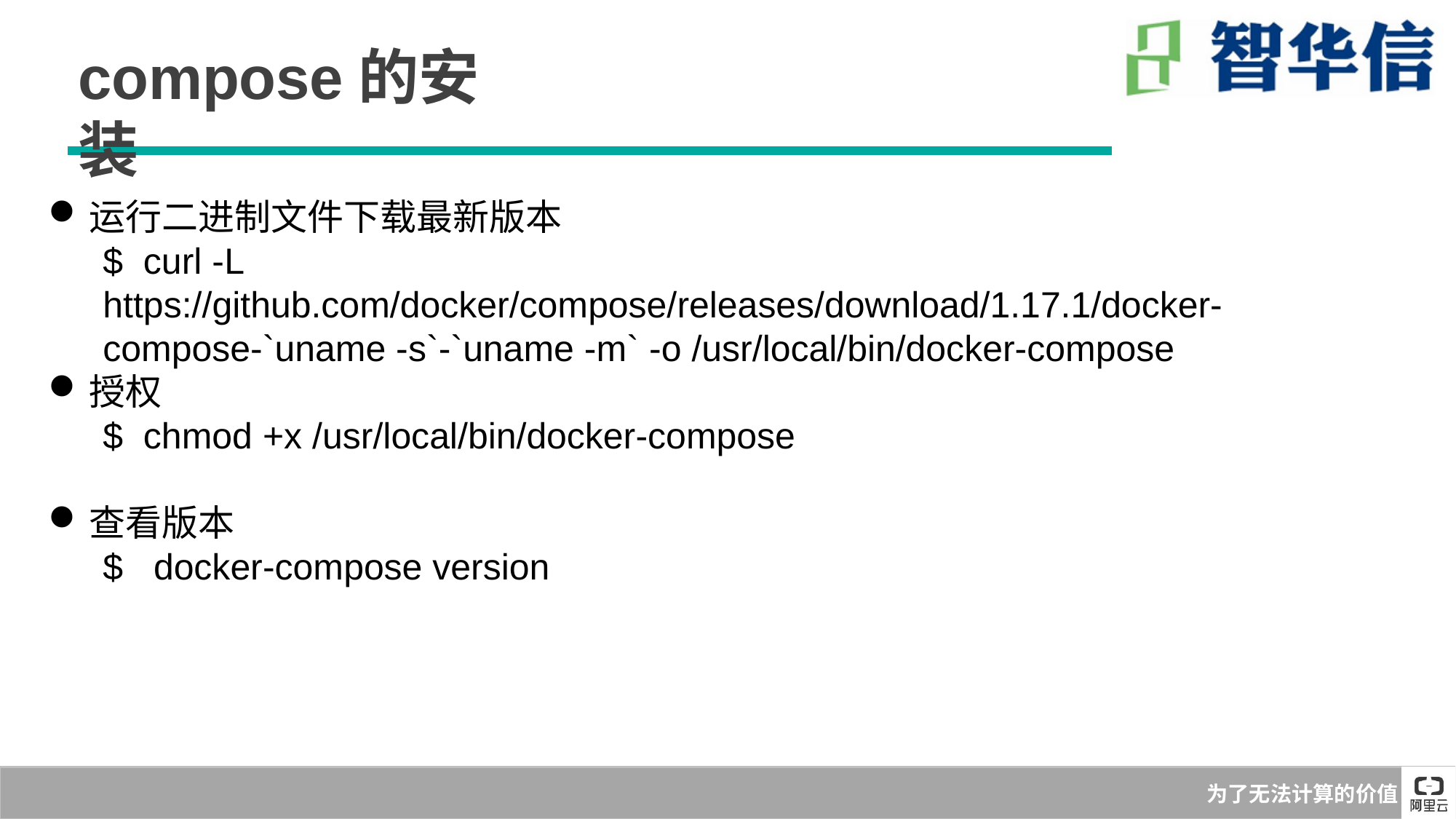

compose的安装
运行二进制文件下载最新版本
$  curl -L https://github.com/docker/compose/releases/download/1.17.1/docker-compose-`uname -s`-`uname -m` -o /usr/local/bin/docker-compose
授权
$  chmod +x /usr/local/bin/docker-compose

查看版本
$   docker-compose version